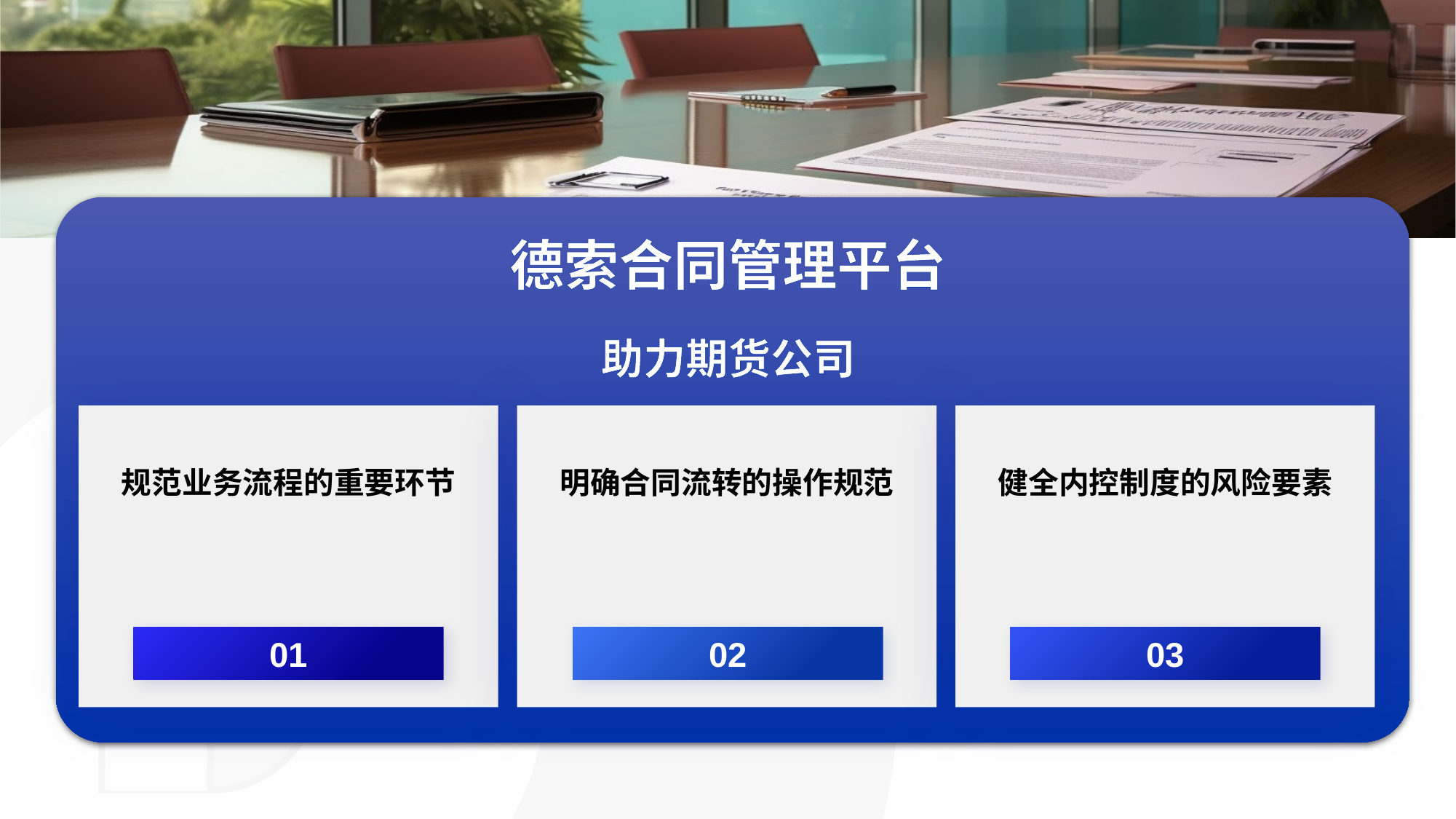

德索合同管理平台
助力期货公司
规范业务流程的重要环节

01
健全内控制度的风险要素

03
明确合同流转的操作规范

02